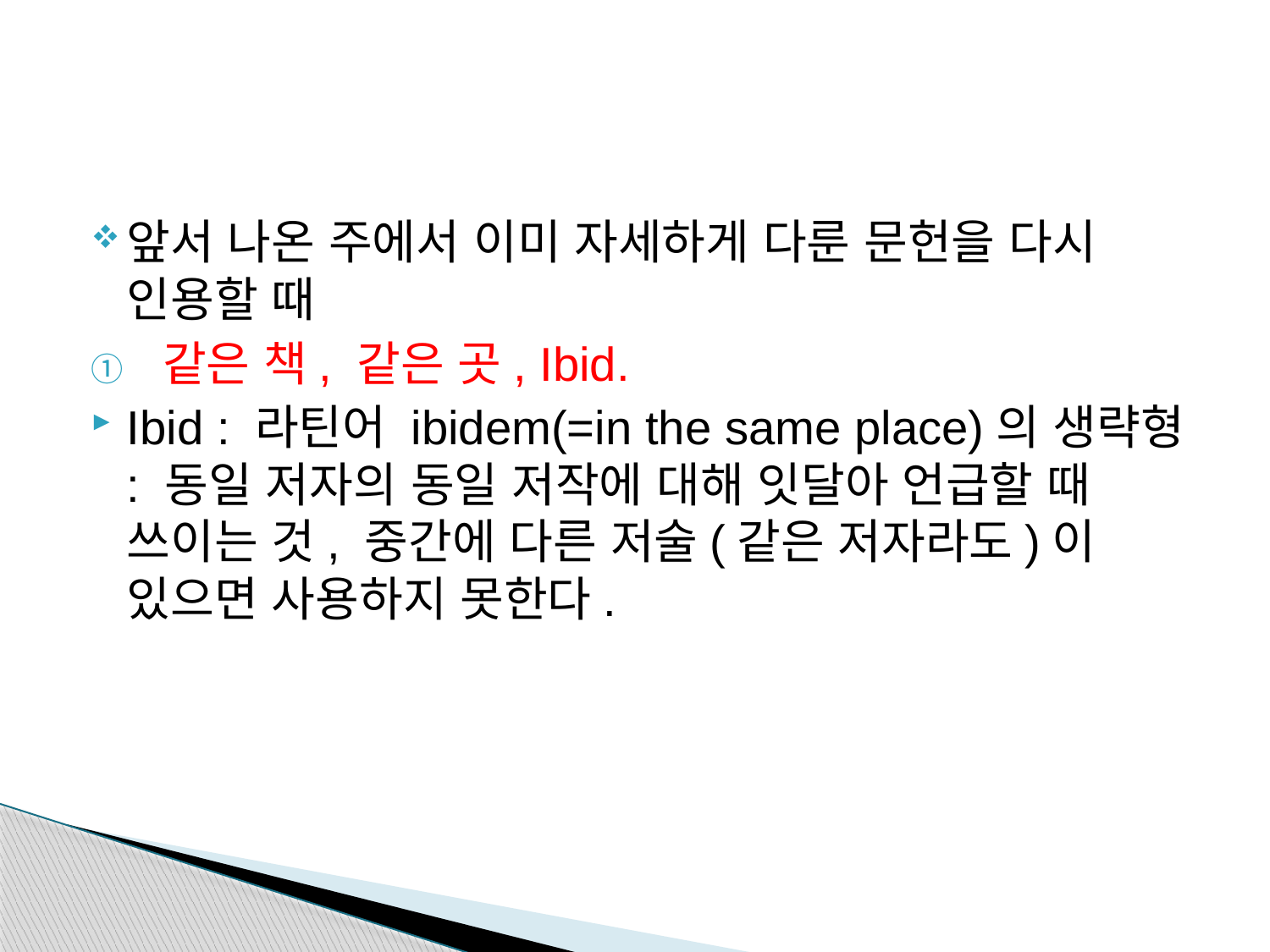

#
앞서 나온 주에서 이미 자세하게 다룬 문헌을 다시 인용할 때
같은 책, 같은 곳, Ibid.
Ibid : 라틴어 ibidem(=in the same place)의 생략형 : 동일 저자의 동일 저작에 대해 잇달아 언급할 때 쓰이는 것, 중간에 다른 저술(같은 저자라도)이 있으면 사용하지 못한다.